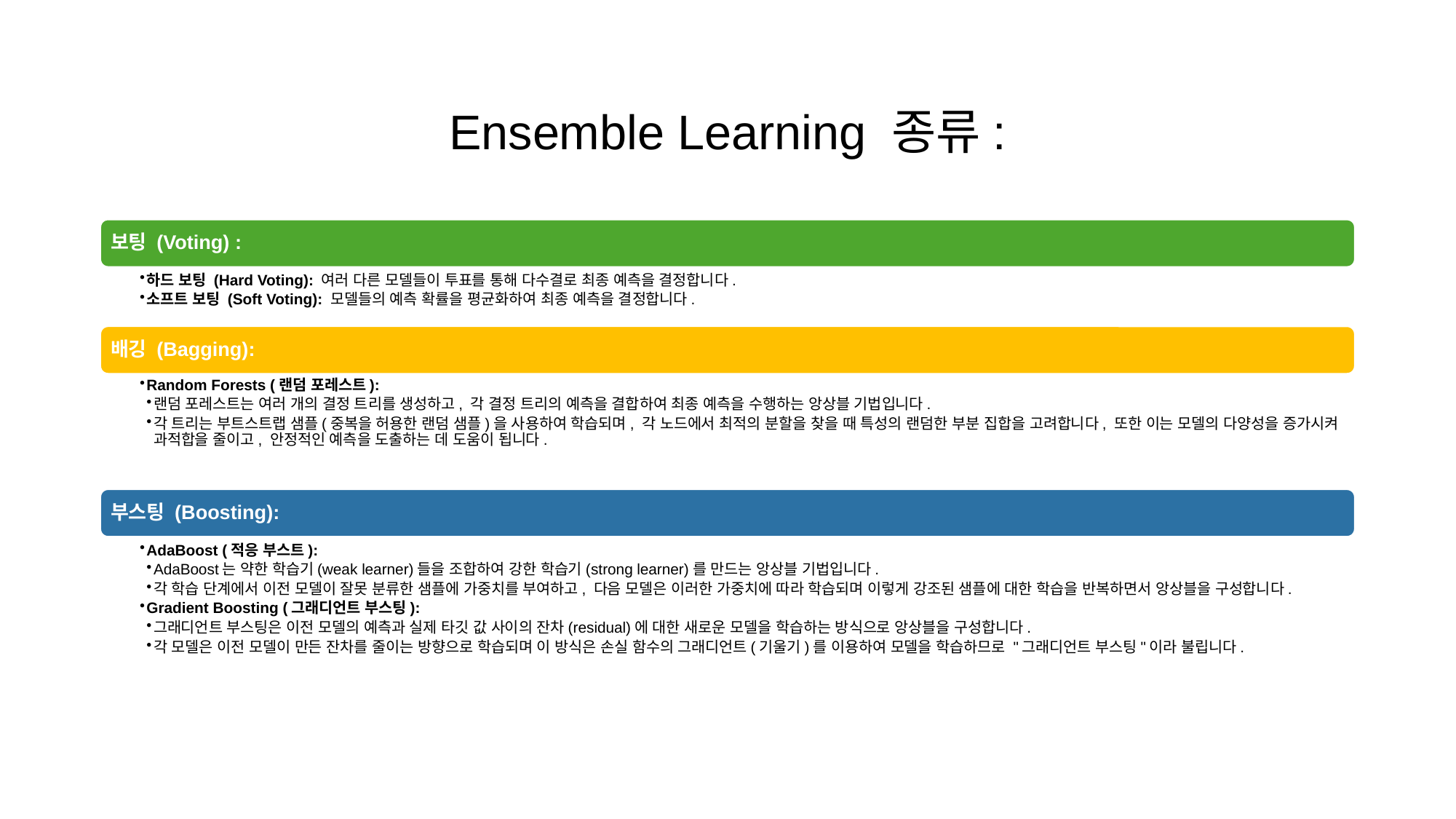

# Ensemble Learning 종류:
배깅 (Bagging):
Random Forests (랜덤 포레스트):
랜덤 포레스트는 여러 개의 결정 트리를 생성하고, 각 결정 트리의 예측을 결합하여 최종 예측을 수행하는 앙상블 기법입니다.
각 트리는 부트스트랩 샘플(중복을 허용한 랜덤 샘플)을 사용하여 학습되며, 각 노드에서 최적의 분할을 찾을 때 특성의 랜덤한 부분 집합을 고려합니다, 또한 이는 모델의 다양성을 증가시켜 과적합을 줄이고, 안정적인 예측을 도출하는 데 도움이 됩니다.
부스팅 (Boosting):
AdaBoost (적응 부스트):
AdaBoost는 약한 학습기(weak learner)들을 조합하여 강한 학습기(strong learner)를 만드는 앙상블 기법입니다.
각 학습 단계에서 이전 모델이 잘못 분류한 샘플에 가중치를 부여하고, 다음 모델은 이러한 가중치에 따라 학습되며 이렇게 강조된 샘플에 대한 학습을 반복하면서 앙상블을 구성합니다.
Gradient Boosting (그래디언트 부스팅):
그래디언트 부스팅은 이전 모델의 예측과 실제 타깃 값 사이의 잔차(residual)에 대한 새로운 모델을 학습하는 방식으로 앙상블을 구성합니다.
각 모델은 이전 모델이 만든 잔차를 줄이는 방향으로 학습되며 이 방식은 손실 함수의 그래디언트(기울기)를 이용하여 모델을 학습하므로 "그래디언트 부스팅"이라 불립니다.
보팅 (Voting) :
하드 보팅 (Hard Voting): 여러 다른 모델들이 투표를 통해 다수결로 최종 예측을 결정합니다.
소프트 보팅 (Soft Voting): 모델들의 예측 확률을 평균화하여 최종 예측을 결정합니다.